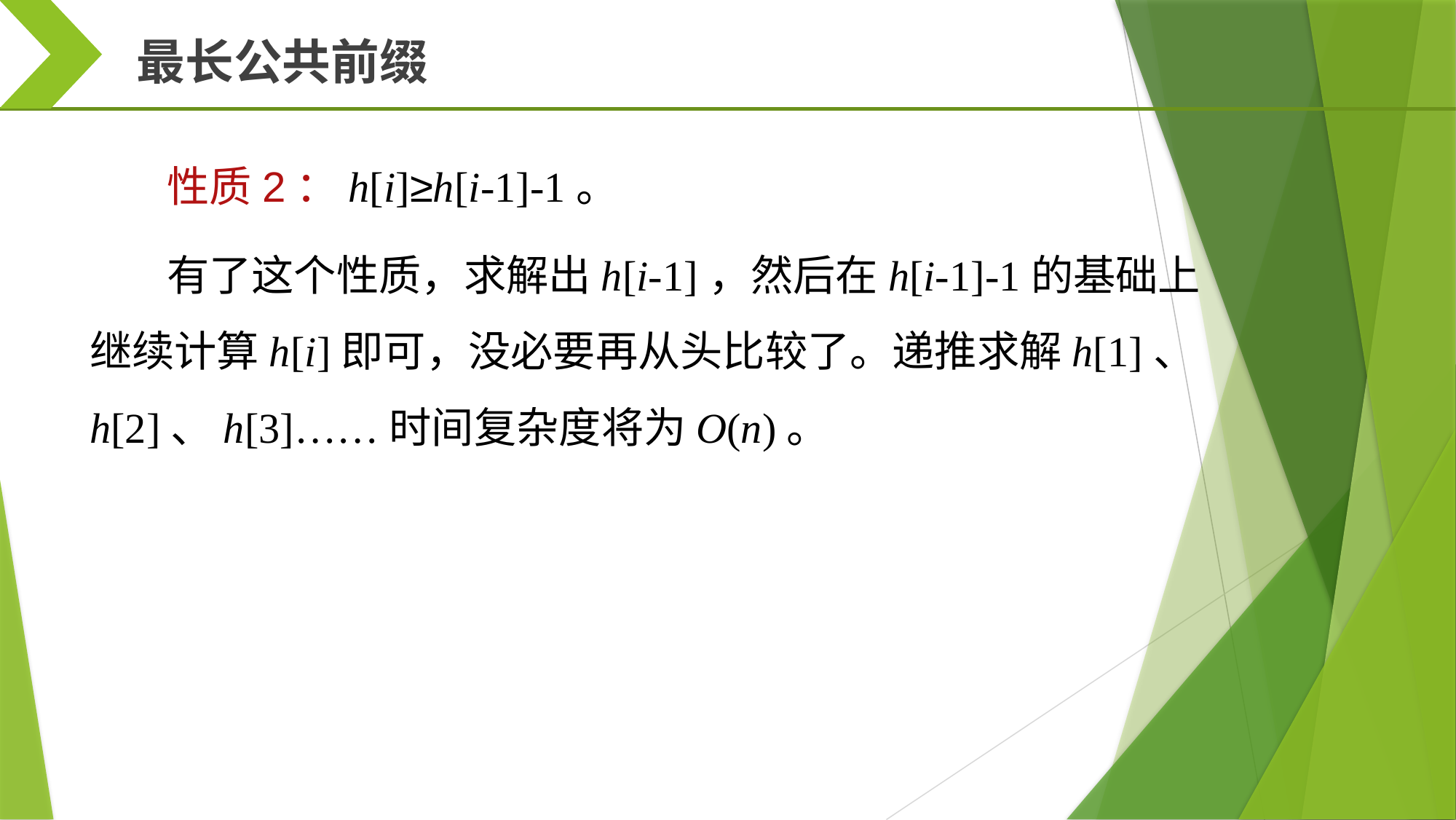

最长公共前缀
性质2：h[i]≥h[i-1]-1。
有了这个性质，求解出h[i-1]，然后在h[i-1]-1的基础上继续计算h[i]即可，没必要再从头比较了。递推求解h[1]、h[2]、h[3]……时间复杂度将为O(n)。